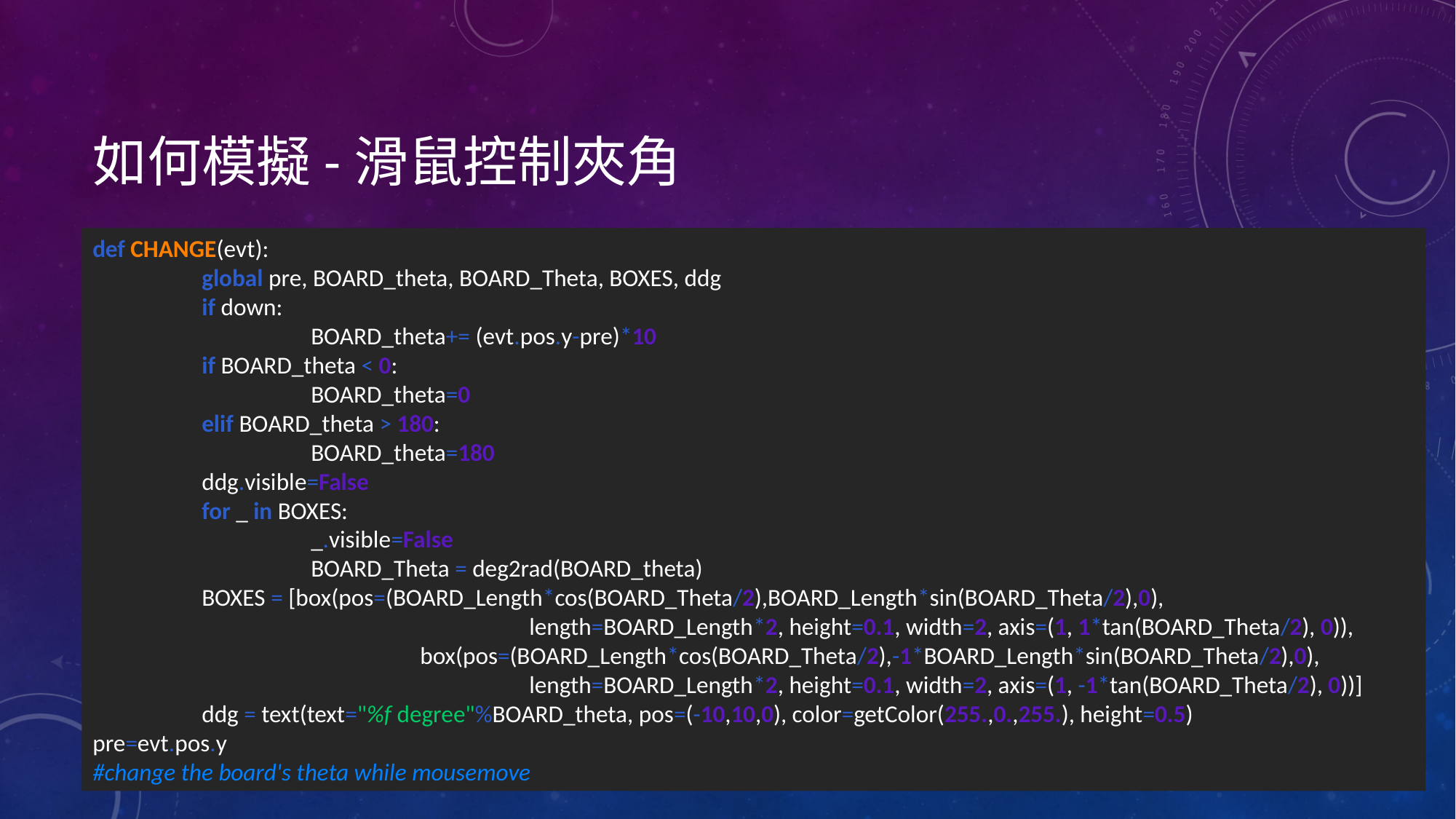

# 如何模擬-滑鼠控制夾角
def CHANGE(evt):
	global pre, BOARD_theta, BOARD_Theta, BOXES, ddg
	if down:
		BOARD_theta+= (evt.pos.y-pre)*10
	if BOARD_theta < 0:
		BOARD_theta=0
	elif BOARD_theta > 180:
		BOARD_theta=180
	ddg.visible=False
	for _ in BOXES:
		_.visible=False
		BOARD_Theta = deg2rad(BOARD_theta)
	BOXES = [box(pos=(BOARD_Length*cos(BOARD_Theta/2),BOARD_Length*sin(BOARD_Theta/2),0), 							length=BOARD_Length*2, height=0.1, width=2, axis=(1, 1*tan(BOARD_Theta/2), 0)),
			box(pos=(BOARD_Length*cos(BOARD_Theta/2),-1*BOARD_Length*sin(BOARD_Theta/2),0),
				length=BOARD_Length*2, height=0.1, width=2, axis=(1, -1*tan(BOARD_Theta/2), 0))]
	ddg = text(text="%f degree"%BOARD_theta, pos=(-10,10,0), color=getColor(255.,0.,255.), height=0.5) 	pre=evt.pos.y
#change the board's theta while mousemove